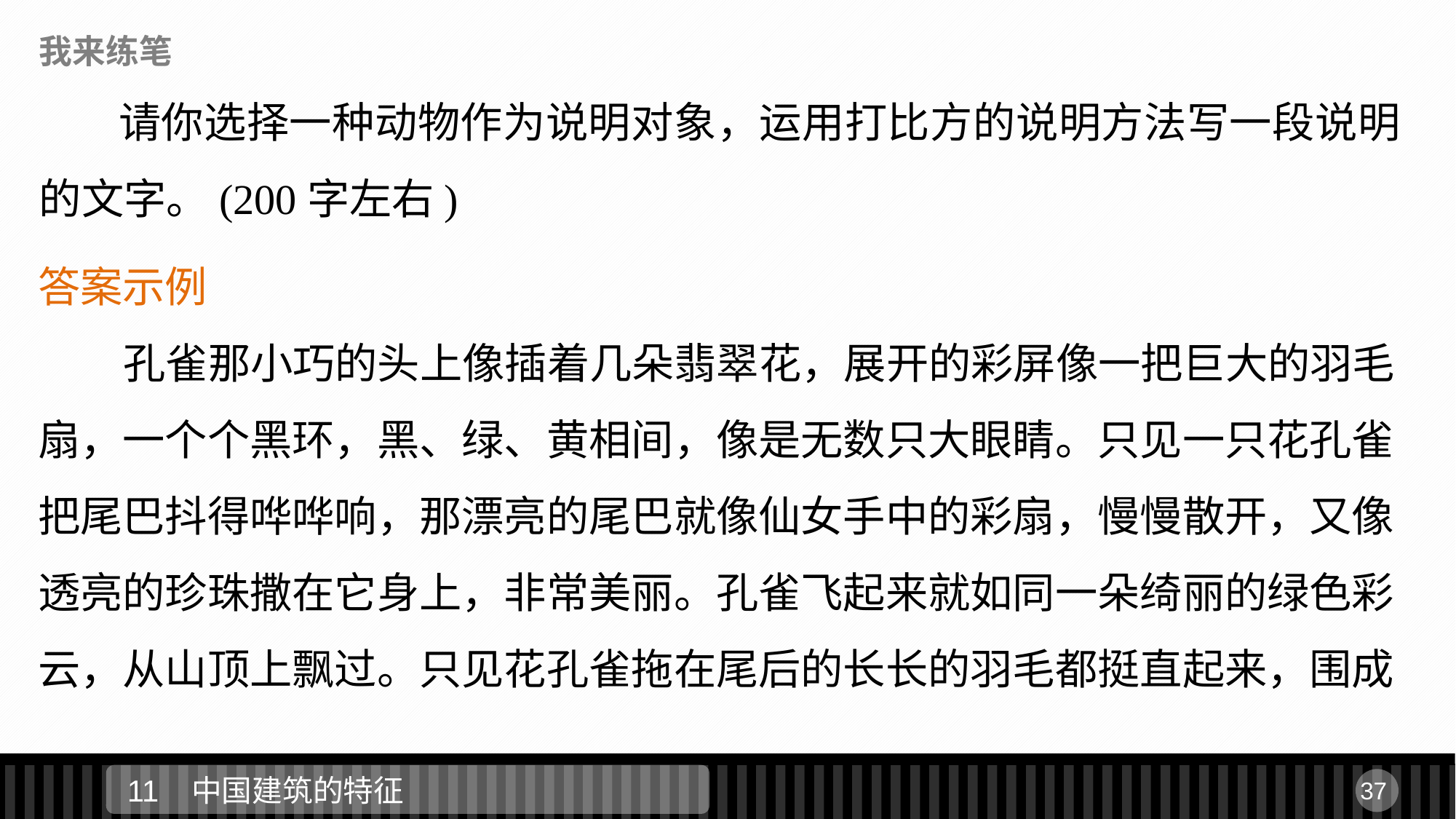

我来练笔
       请你选择一种动物作为说明对象，运用打比方的说明方法写一段说明的文字。(200字左右)
答案示例
孔雀那小巧的头上像插着几朵翡翠花，展开的彩屏像一把巨大的羽毛扇，一个个黑环，黑、绿、黄相间，像是无数只大眼睛。只见一只花孔雀把尾巴抖得哗哗响，那漂亮的尾巴就像仙女手中的彩扇，慢慢散开，又像透亮的珍珠撒在它身上，非常美丽。孔雀飞起来就如同一朵绮丽的绿色彩云，从山顶上飘过。只见花孔雀拖在尾后的长长的羽毛都挺直起来，围成